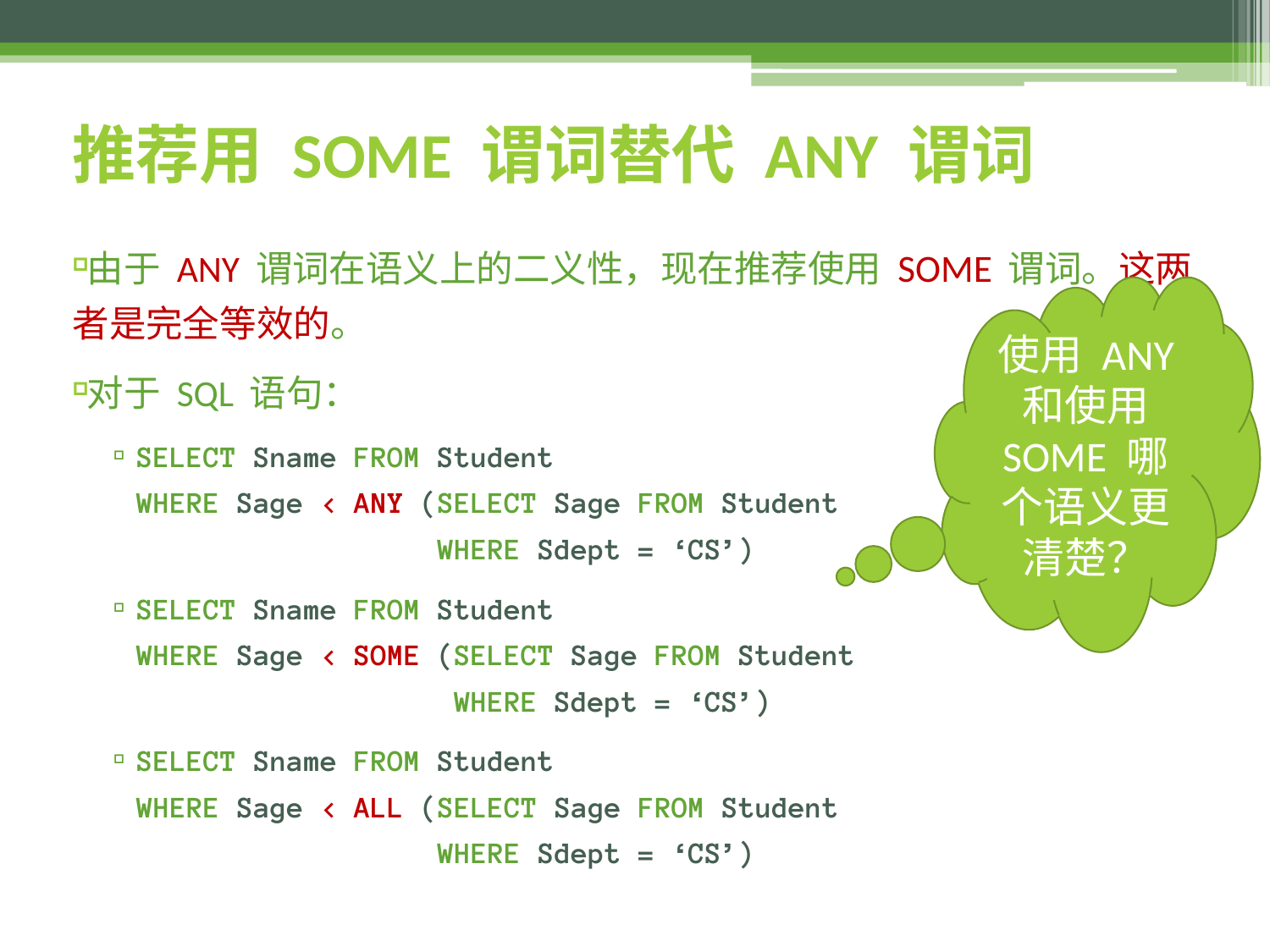

# 推荐用 SOME 谓词替代 ANY 谓词
由于 ANY 谓词在语义上的二义性，现在推荐使用 SOME 谓词。这两者是完全等效的。
对于 SQL 语句：
SELECT Sname FROM Student
WHERE Sage < ANY (SELECT Sage FROM Student
                  WHERE Sdept = ‘CS’)
SELECT Sname FROM Student
WHERE Sage < SOME (SELECT Sage FROM Student
                   WHERE Sdept = ‘CS’)
SELECT Sname FROM Student
WHERE Sage < ALL (SELECT Sage FROM Student
                  WHERE Sdept = ‘CS’)
使用 ANY 和使用 SOME 哪个语义更清楚？